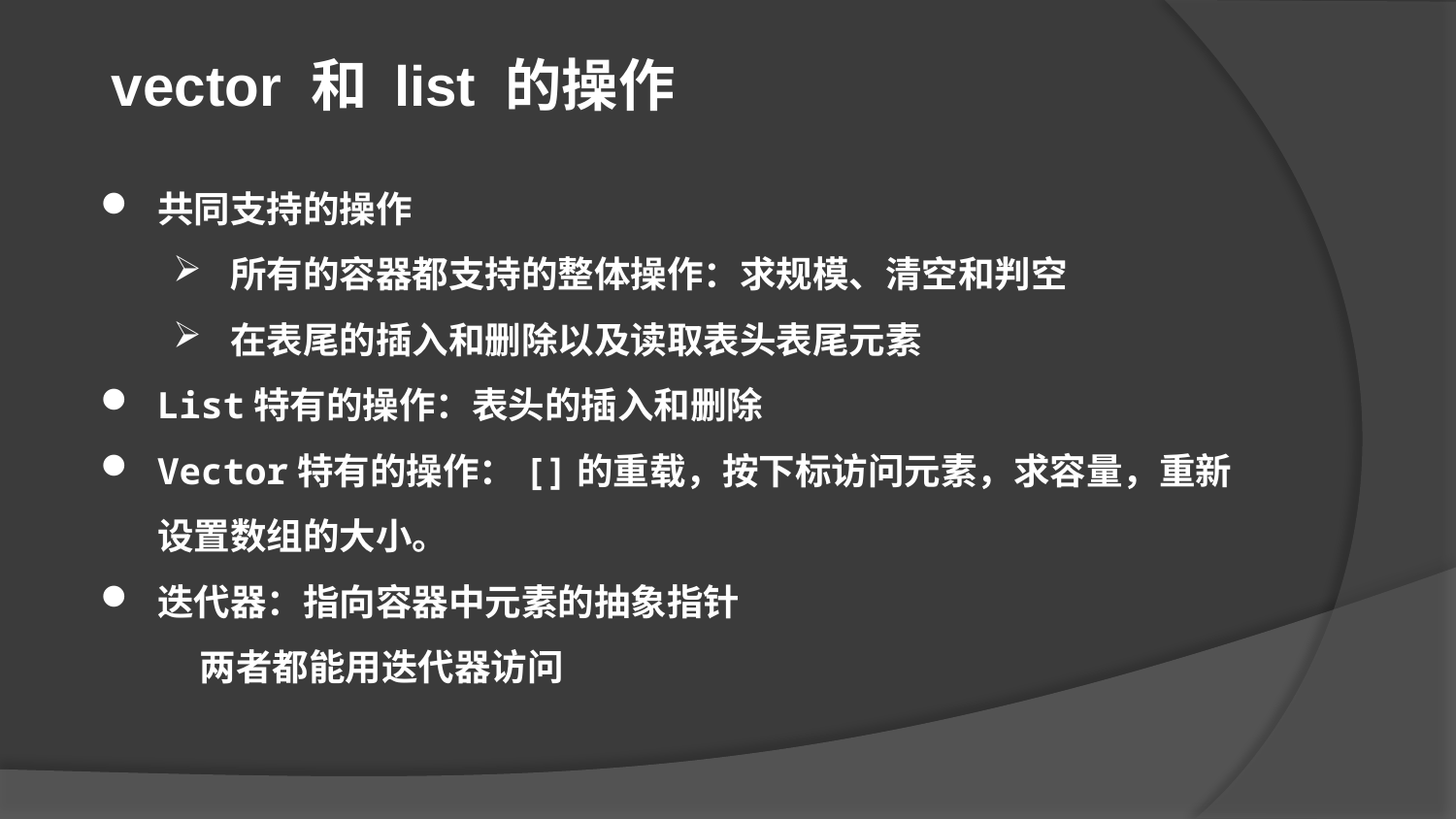

vector 和 list 的操作
共同支持的操作
所有的容器都支持的整体操作：求规模、清空和判空
在表尾的插入和删除以及读取表头表尾元素
List特有的操作：表头的插入和删除
Vector特有的操作：[]的重载，按下标访问元素，求容量，重新设置数组的大小。
迭代器：指向容器中元素的抽象指针
           两者都能用迭代器访问